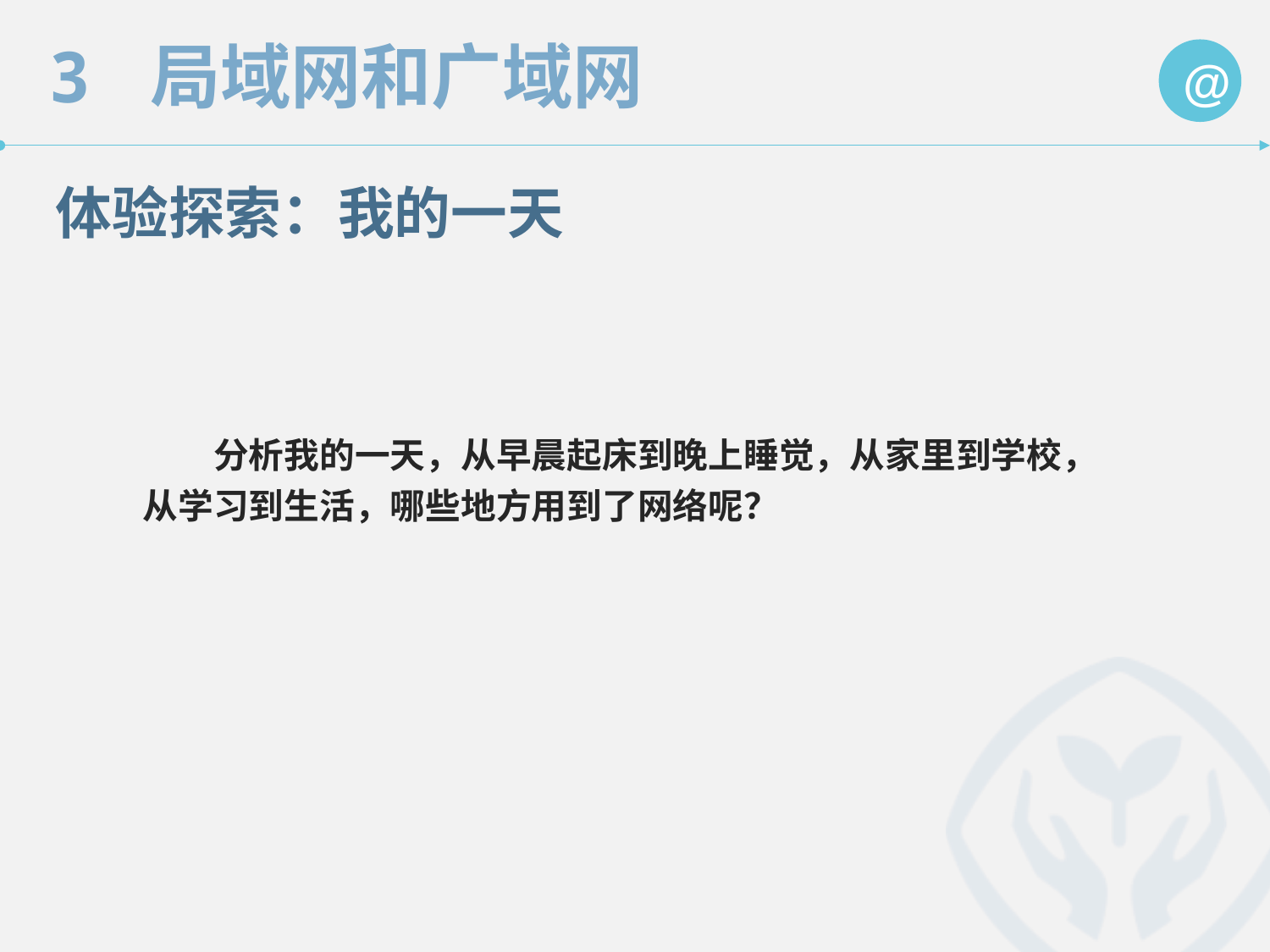

体验探索：我的一天
　　分析我的一天，从早晨起床到晚上睡觉，从家里到学校，从学习到生活，哪些地方用到了网络呢？